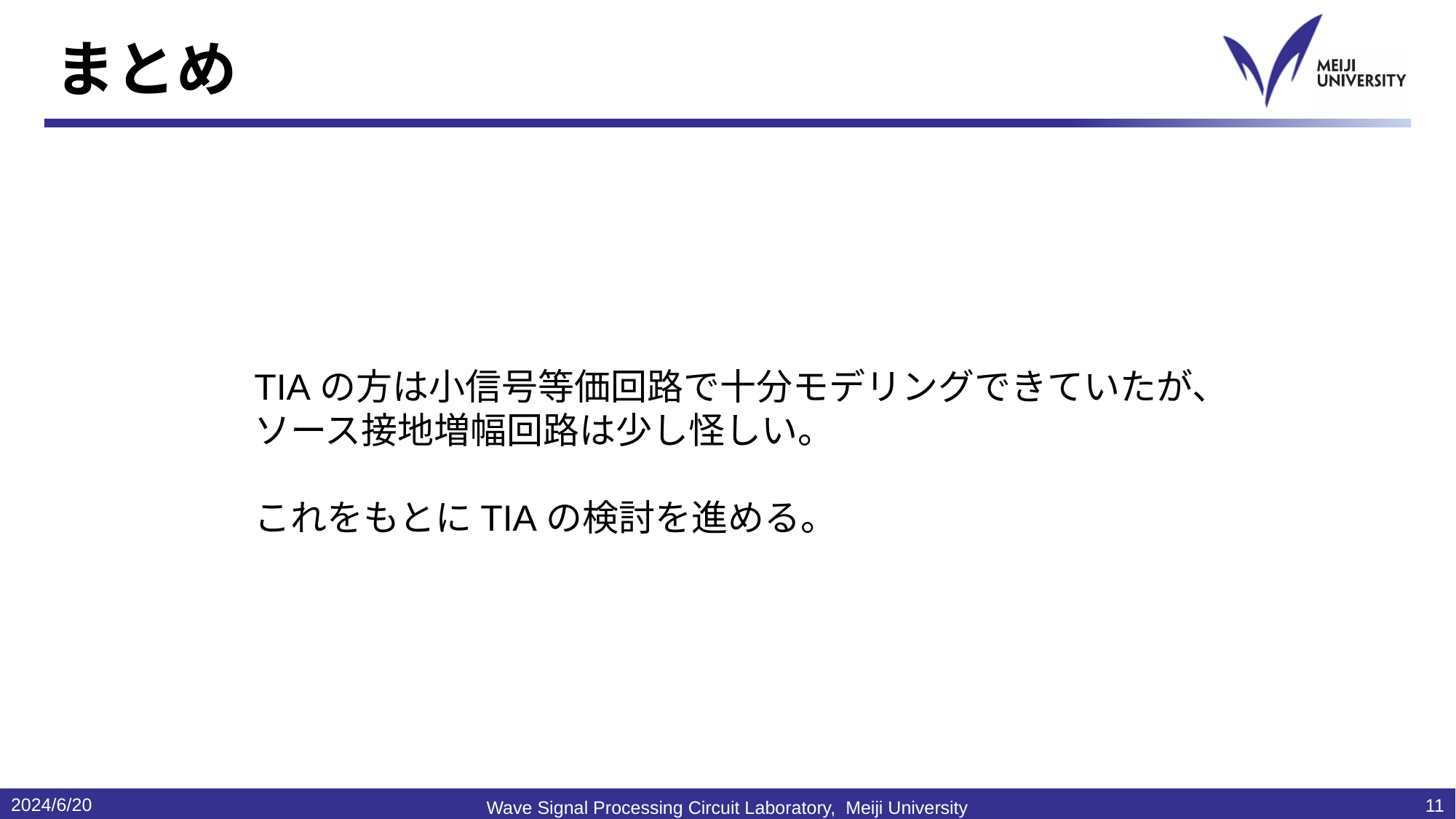

# まとめ
TIAの方は小信号等価回路で十分モデリングできていたが、ソース接地増幅回路は少し怪しい。

これをもとにTIAの検討を進める。
2024/6/20
11
Wave Signal Processing Circuit Laboratory,  Meiji University